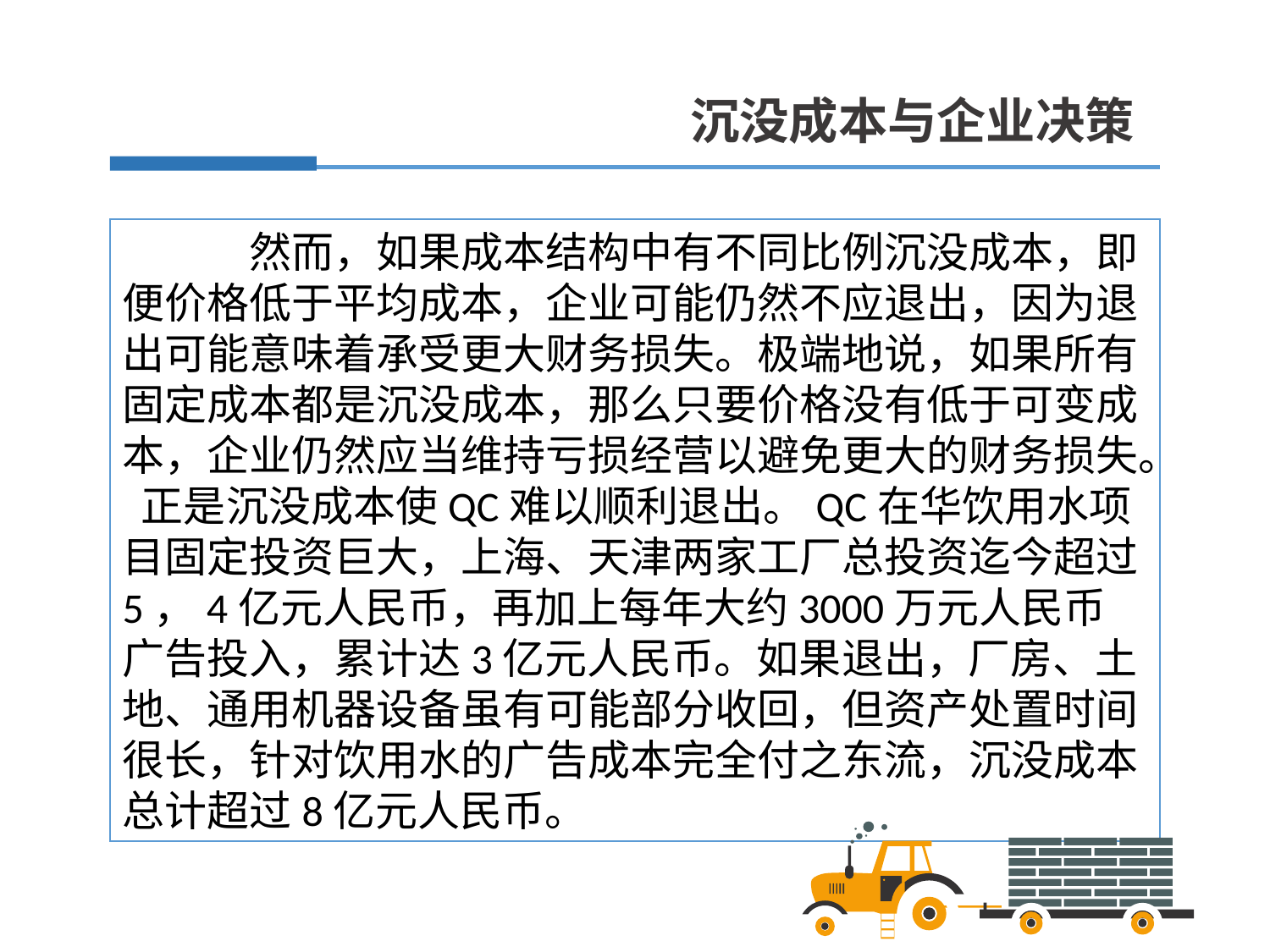

沉没成本与企业决策

	然而，如果成本结构中有不同比例沉没成本，即便价格低于平均成本，企业可能仍然不应退出，因为退出可能意味着承受更大财务损失。极端地说，如果所有固定成本都是沉没成本，那么只要价格没有低于可变成本，企业仍然应当维持亏损经营以避免更大的财务损失。  正是沉没成本使QC难以顺利退出。QC在华饮用水项目固定投资巨大，上海、天津两家工厂总投资迄今超过5，4亿元人民币，再加上每年大约3000万元人民币广告投入，累计达3亿元人民币。如果退出，厂房、土地、通用机器设备虽有可能部分收回，但资产处置时间很长，针对饮用水的广告成本完全付之东流，沉没成本总计超过8亿元人民币。